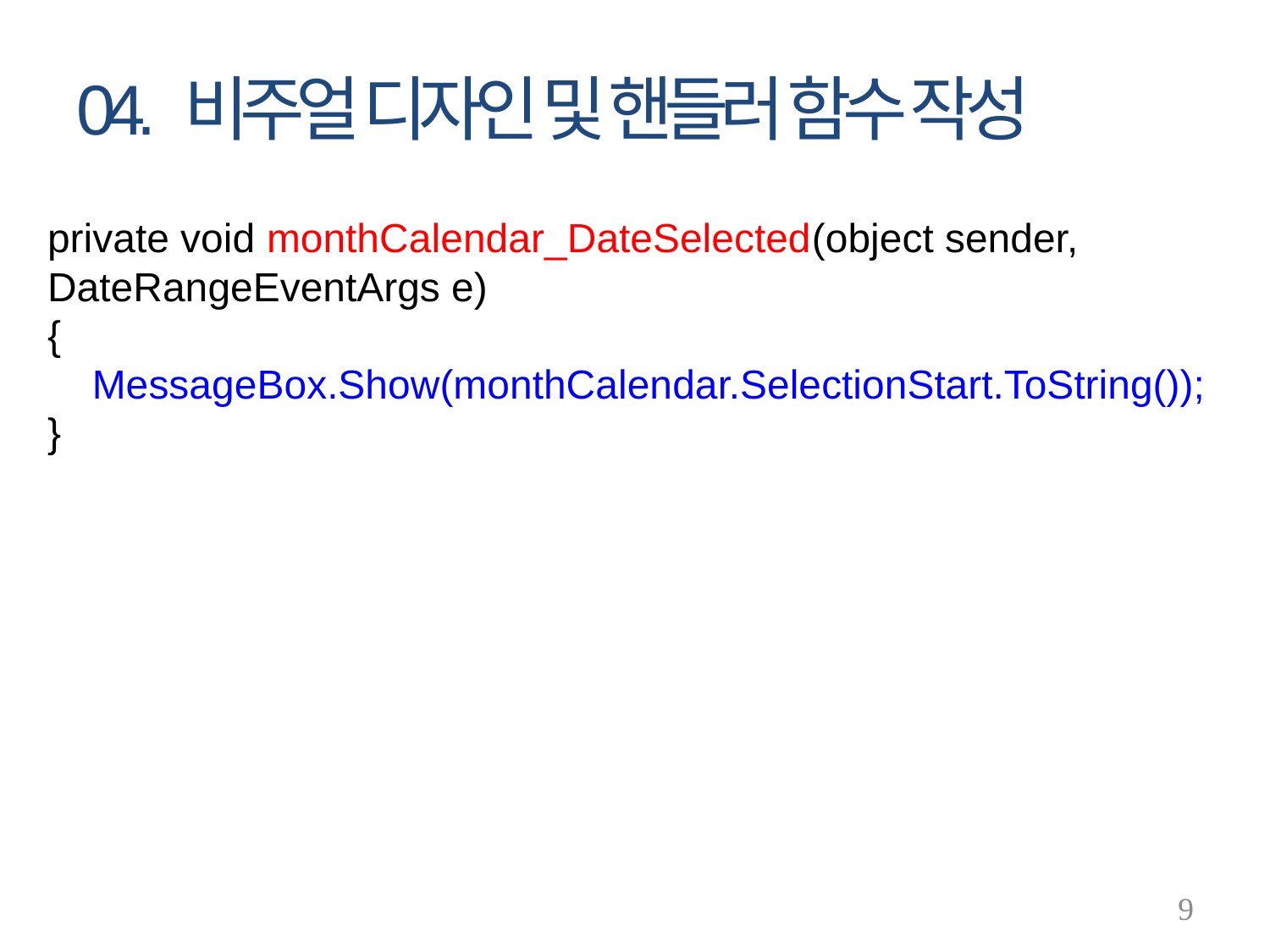

# 04. 비주얼 디자인 및 핸들러 함수 작성
private void monthCalendar_DateSelected(object sender, DateRangeEventArgs e)
{
    MessageBox.Show(monthCalendar.SelectionStart.ToString());
}
9